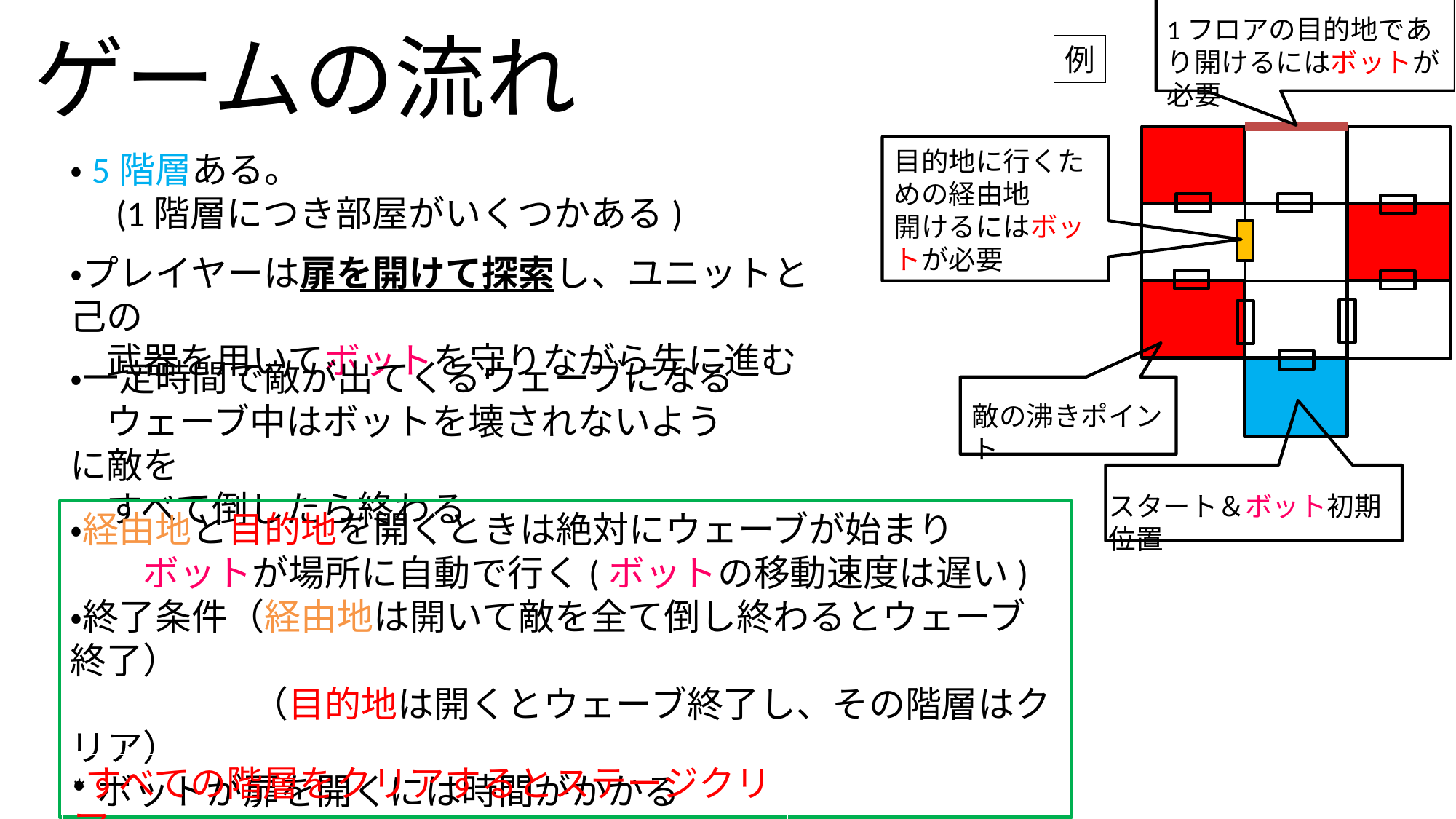

1フロアの目的地であり開けるにはボットが必要
ゲームの流れ
例

目的地に行くための経由地
開けるにはボットが必要
・5階層ある。
　(1階層につき部屋がいくつかある)

・プレイヤーは扉を開けて探索し、ユニットと己の
　武器を用いてボットを守りながら先に進む

・一定時間で敵が出てくるウェーブになる
　ウェーブ中はボットを壊されないように敵を
　すべて倒したら終わる

敵の沸きポイント

スタート＆ボット初期位置
・経由地と目的地を開くときは絶対にウェーブが始まり
　　ボットが場所に自動で行く(ボットの移動速度は遅い)
・終了条件（経由地は開いて敵を全て倒し終わるとウェーブ終了）
	　　（目的地は開くとウェーブ終了し、その階層はクリア）
*ボットが扉を開くには時間がかかる
・すべての階層をクリアするとステージクリア